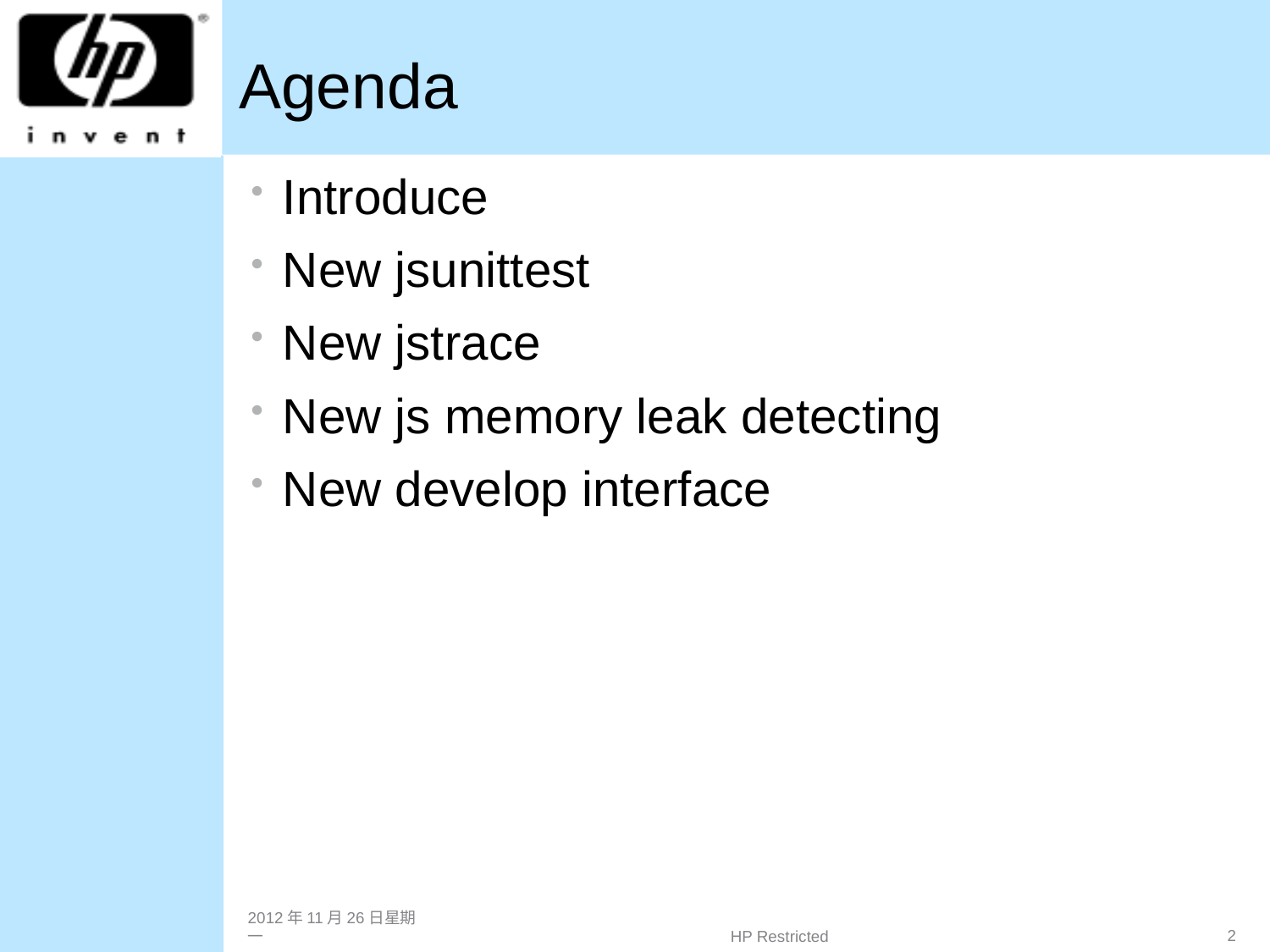

# Agenda
Introduce
New jsunittest
New jstrace
New js memory leak detecting
New develop interface
2
2012年11月26日星期一
HP Restricted